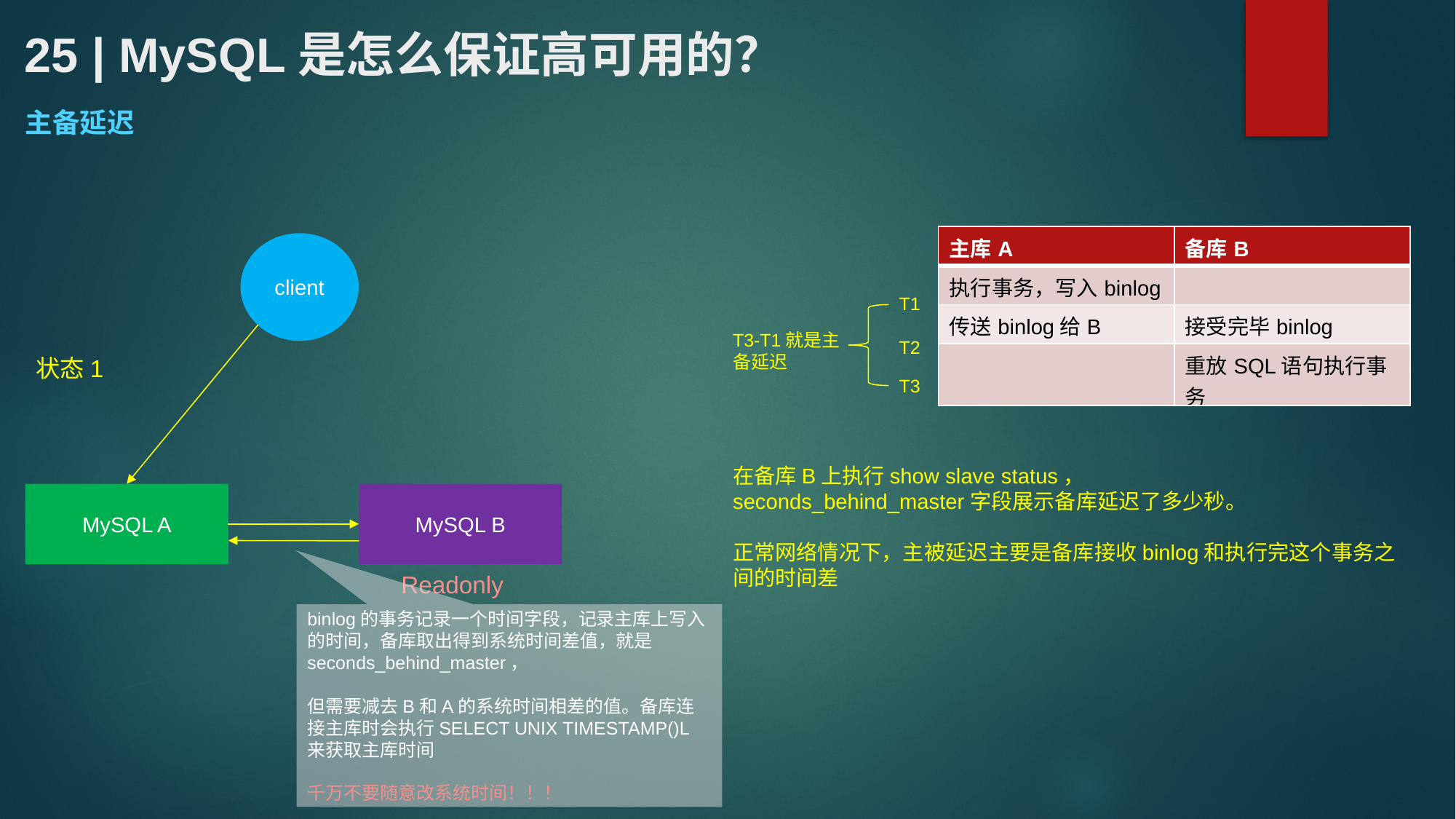

# 25 | MySQL是怎么保证高可用的？
主备延迟
| 主库A | 备库B |
| --- | --- |
| 执行事务，写入binlog |  |
| 传送binlog给B | 接受完毕binlog |
|  | 重放SQL语句执行事务 |
client
T1

T3-T1就是主备延迟
T2
状态1
T3
在备库B上执行show slave status，
seconds_behind_master字段展示备库延迟了多少秒。

正常网络情况下，主被延迟主要是备库接收binlog和执行完这个事务之间的时间差
MySQL A
MySQL B
Readonly
binlog的事务记录一个时间字段，记录主库上写入的时间，备库取出得到系统时间差值，就是seconds_behind_master，

但需要减去B和A的系统时间相差的值。备库连接主库时会执行SELECT UNIX TIMESTAMP()L来获取主库时间

千万不要随意改系统时间！！！